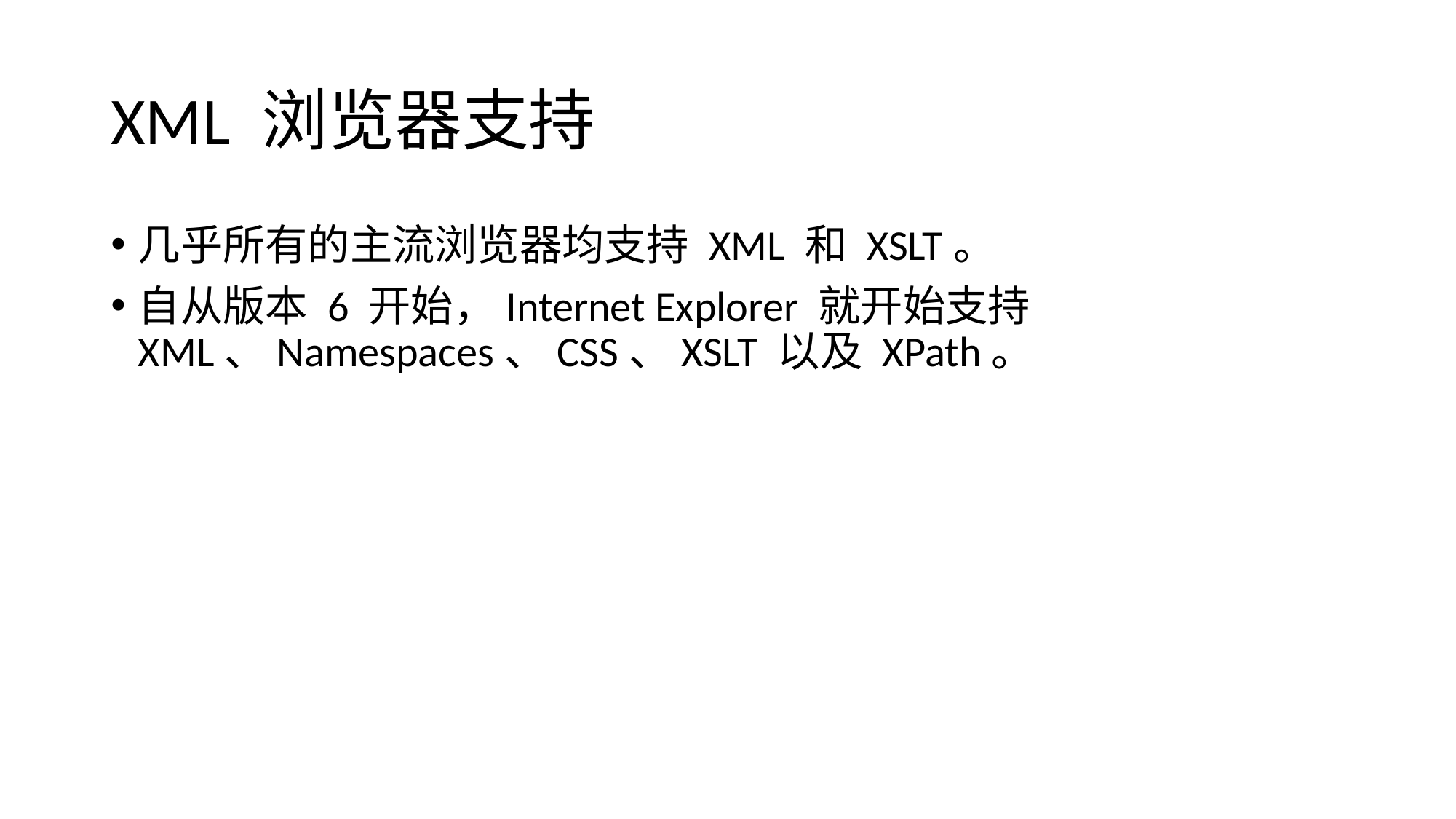

# XML 浏览器支持
几乎所有的主流浏览器均支持 XML 和 XSLT。
自从版本 6 开始，Internet Explorer 就开始支持 XML、Namespaces、CSS、XSLT 以及 XPath。